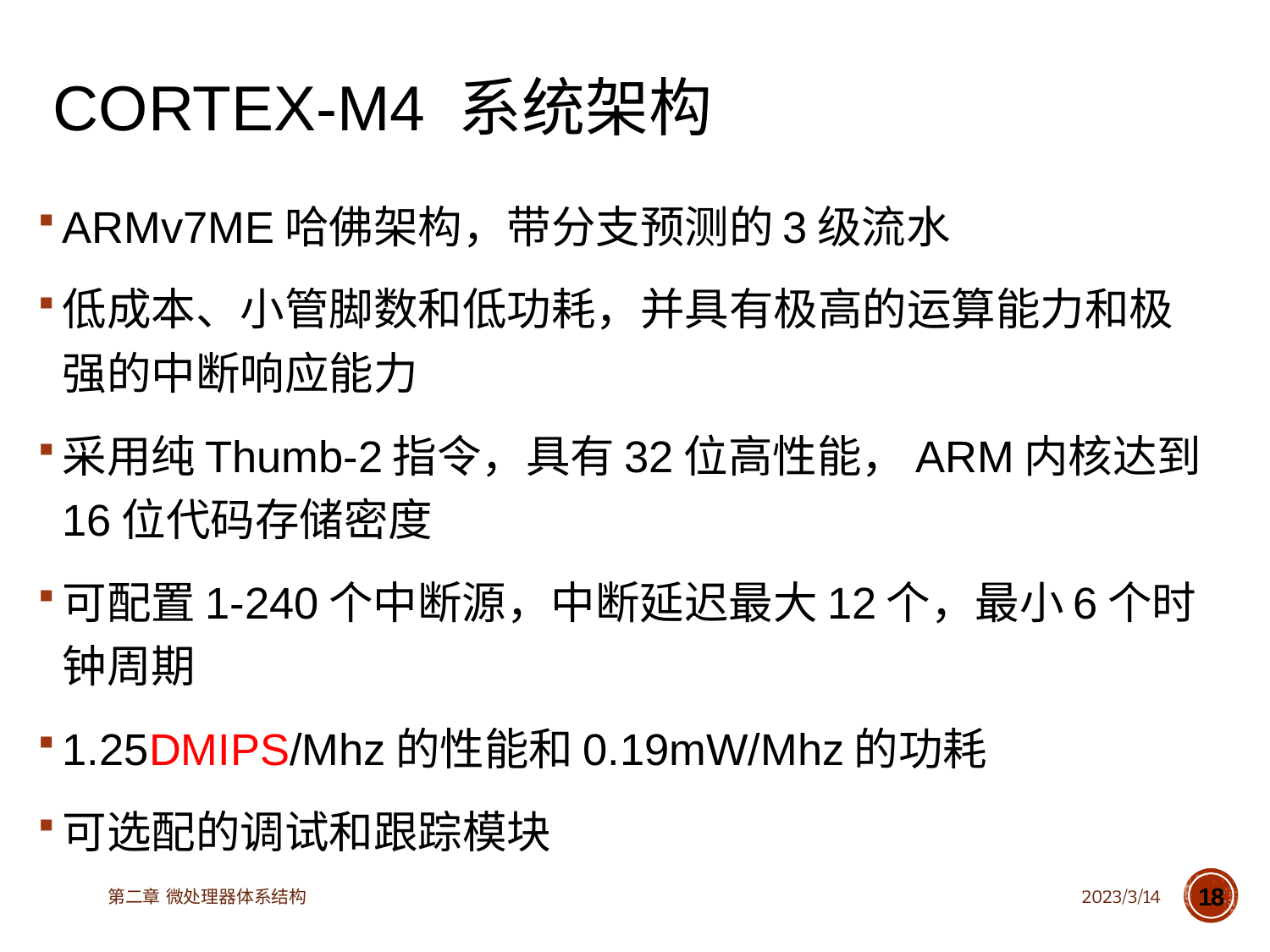

# Cortex-M4 系统架构
ARMv7ME哈佛架构，带分支预测的3级流水
低成本、小管脚数和低功耗，并具有极高的运算能力和极强的中断响应能力
采用纯Thumb-2指令，具有32位高性能，ARM内核达到16位代码存储密度
可配置1-240个中断源，中断延迟最大12个，最小6个时钟周期
1.25DMIPS/Mhz的性能和0.19mW/Mhz的功耗
可选配的调试和跟踪模块
第二章 微处理器体系结构
2023/3/14
18